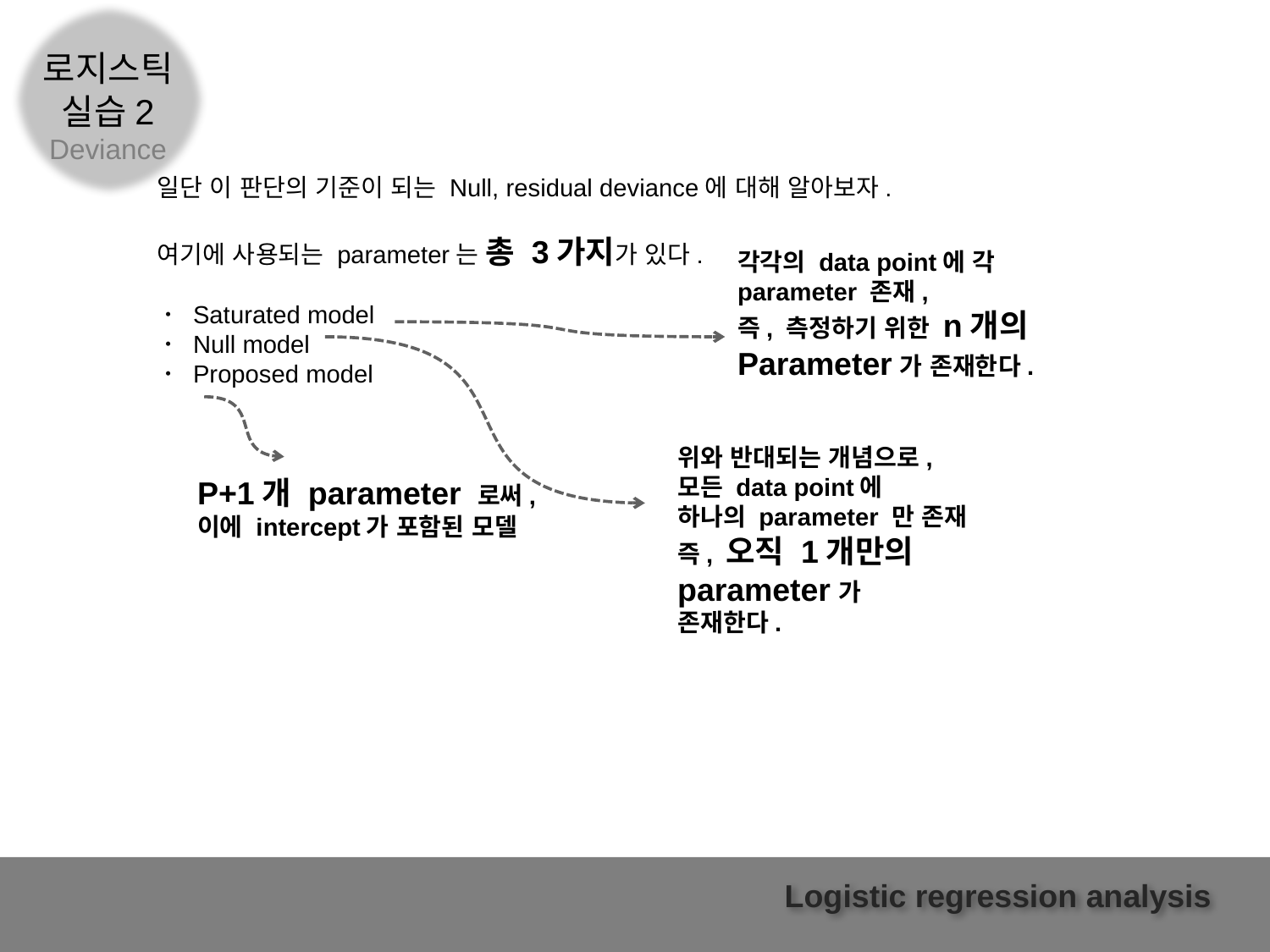

로지스틱
실습2
Deviance
일단 이 판단의 기준이 되는 Null, residual deviance에 대해 알아보자.

여기에 사용되는 parameter는 총 3가지가 있다.

ㆍ Saturated model
ㆍ Null model
ㆍ Proposed model

각각의 data point에 각 parameter 존재,
즉, 측정하기 위한 n개의
Parameter가 존재한다.
위와 반대되는 개념으로,
모든 data point에
하나의 parameter 만 존재
즉, 오직 1개만의 parameter가
존재한다.
P+1개 parameter 로써,
이에 intercept가 포함된 모델

Logistic regression analysis